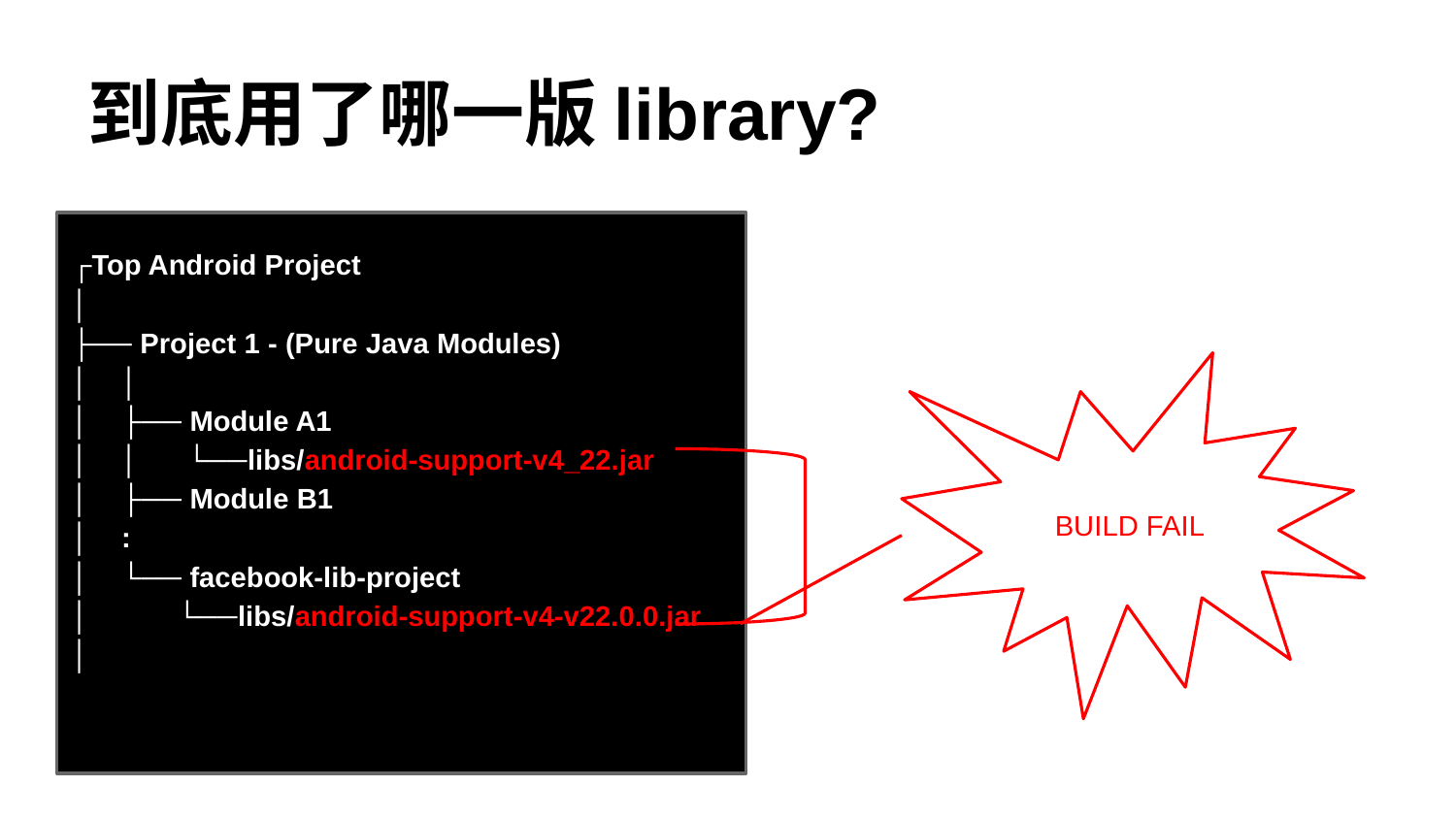

# 到底用了哪一版library?
┌Top Android Project
│
├── Project 1 - (Pure Java Modules)
│    │
│    ├── Module A1
│    │      └──libs/android-support-v4_22.jar
│    ├── Module B1
│    :
│    └── facebook-lib-project
│           └──libs/android-support-v4-v22.0.0.jar
│

BUILD FAIL